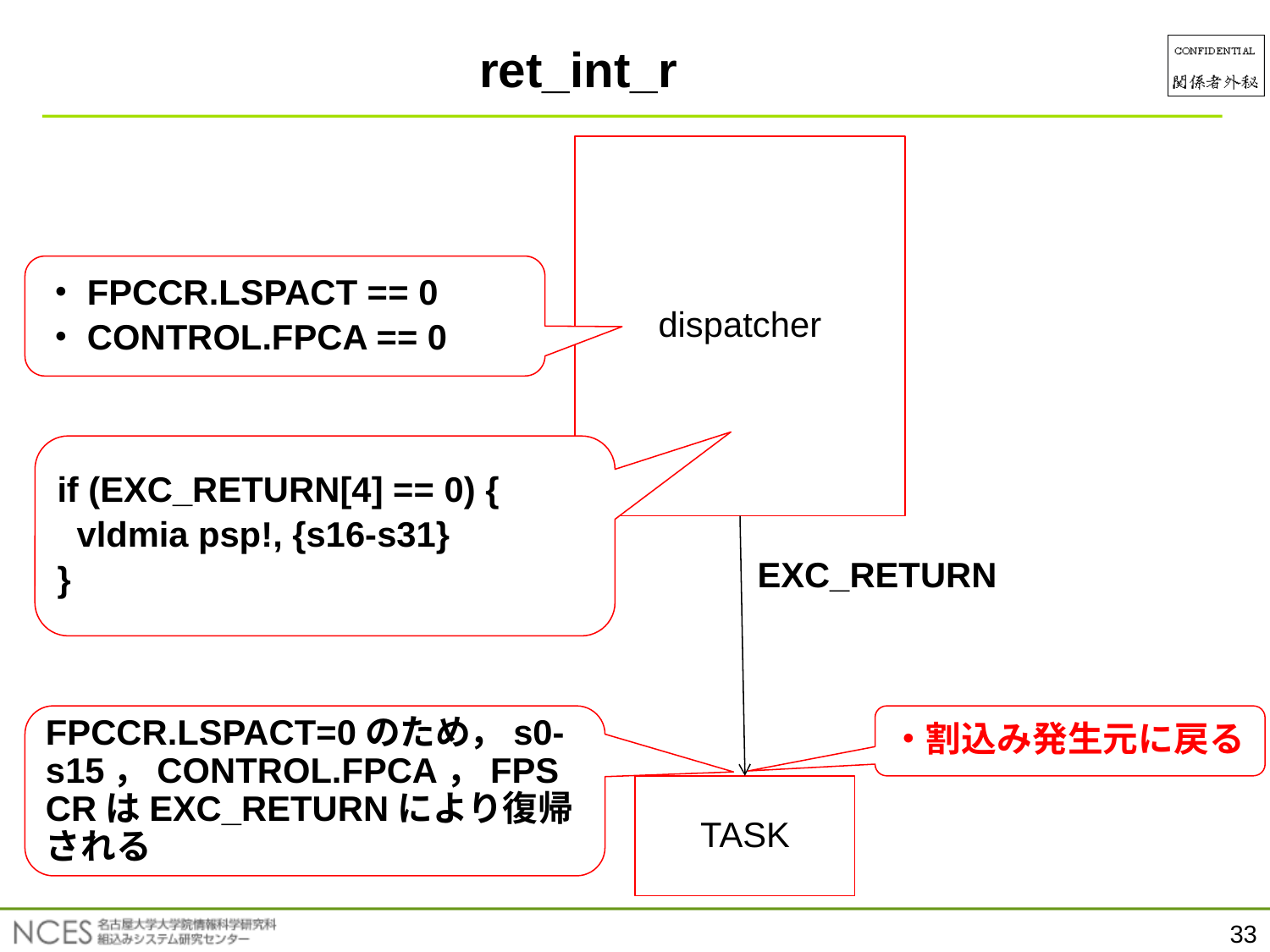

ret_int_r
dispatcher
・FPCCR.LSPACT == 0
・CONTROL.FPCA == 0
if (EXC_RETURN[4] == 0) {
  vldmia psp!, {s16-s31}
}
EXC_RETURN
FPCCR.LSPACT=0のため，s0-s15，CONTROL.FPCA，FPSCRはEXC_RETURNにより復帰される
・割込み発生元に戻る
TASK
33